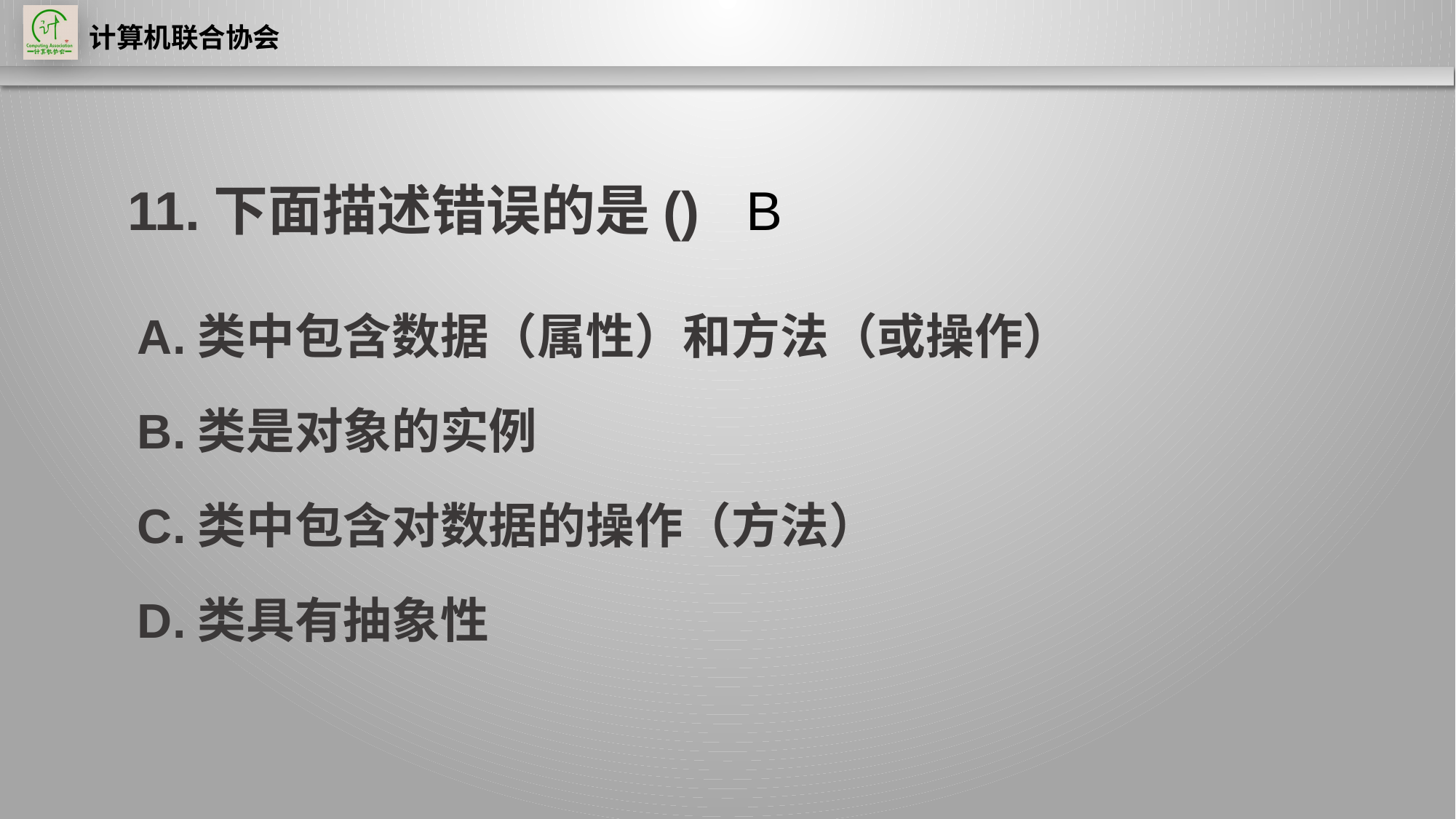

11.下面描述错误的是()
B
A.类中包含数据（属性）和方法（或操作）
B.类是对象的实例
C.类中包含对数据的操作（方法）
D.类具有抽象性